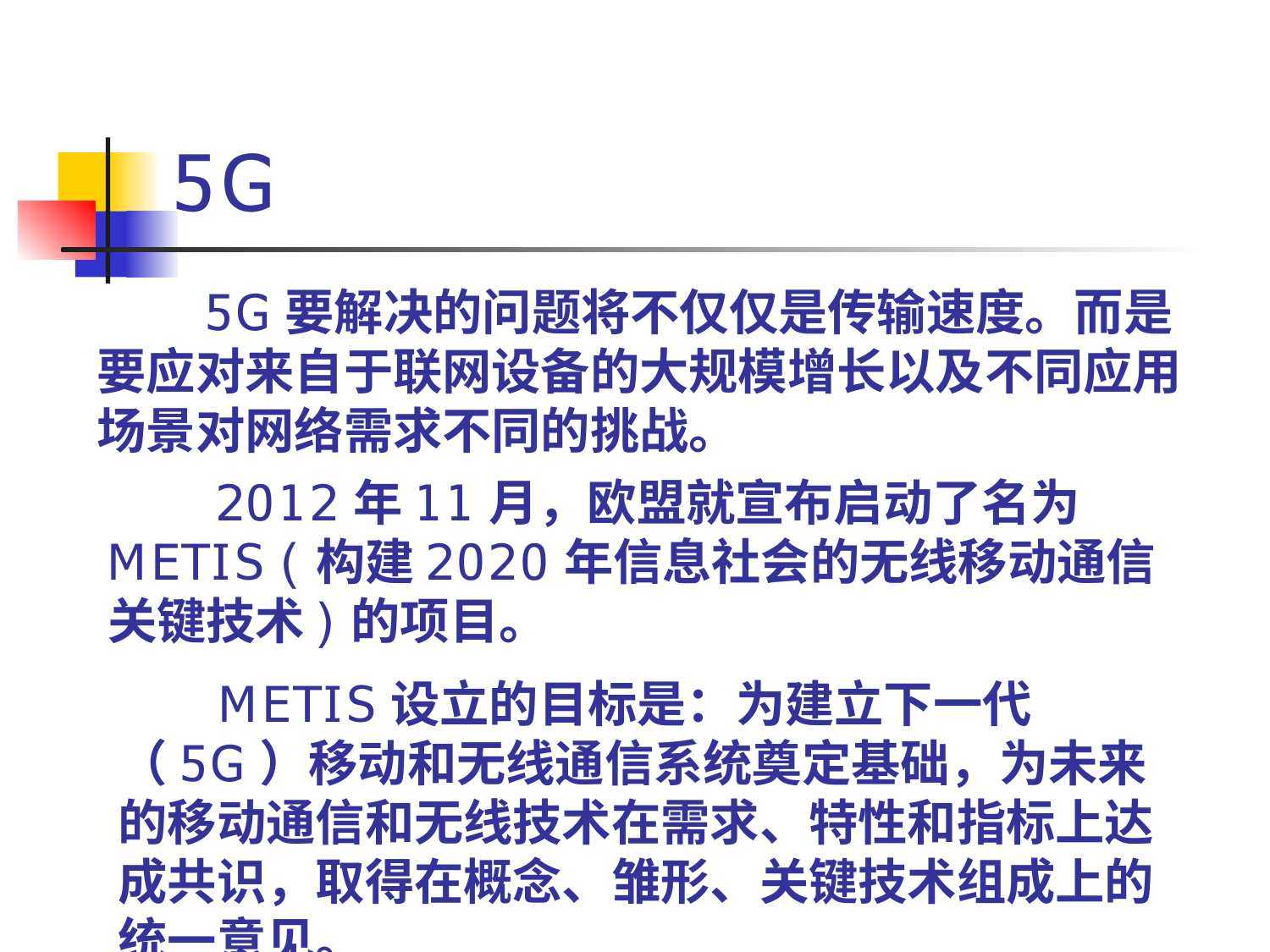

# 5G
       5G要解决的问题将不仅仅是传输速度。而是要应对来自于联网设备的大规模增长以及不同应用场景对网络需求不同的挑战。
       2012年11月，欧盟就宣布启动了名为METIS (构建2020年信息社会的无线移动通信关键技术)的项目。
       METIS设立的目标是：为建立下一代（5G）移动和无线通信系统奠定基础，为未来的移动通信和无线技术在需求、特性和指标上达成共识，取得在概念、雏形、关键技术组成上的统一意见。